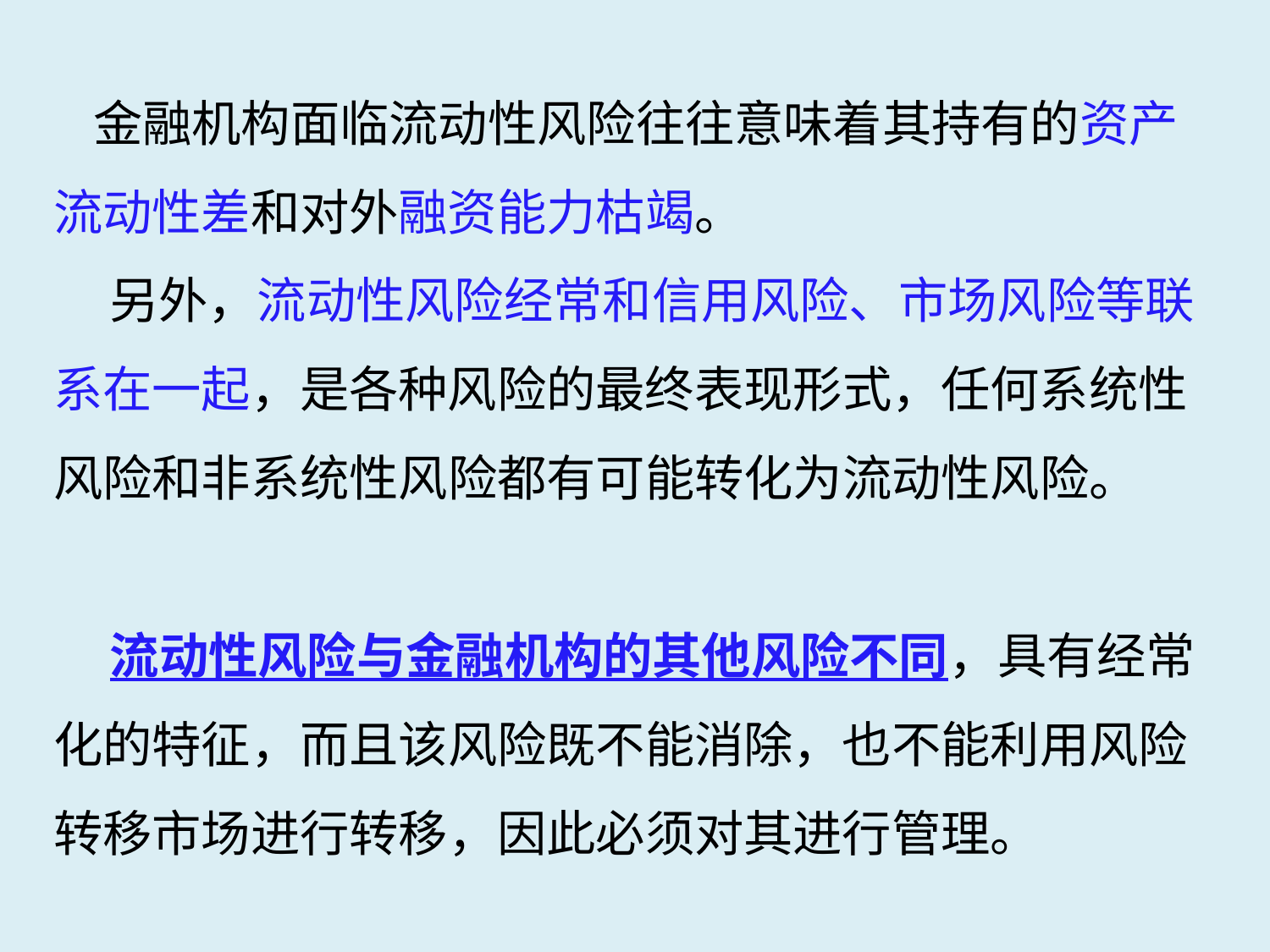

金融机构面临流动性风险往往意味着其持有的资产流动性差和对外融资能力枯竭。
    另外，流动性风险经常和信用风险、市场风险等联系在一起，是各种风险的最终表现形式，任何系统性风险和非系统性风险都有可能转化为流动性风险。

    流动性风险与金融机构的其他风险不同，具有经常化的特征，而且该风险既不能消除，也不能利用风险转移市场进行转移，因此必须对其进行管理。